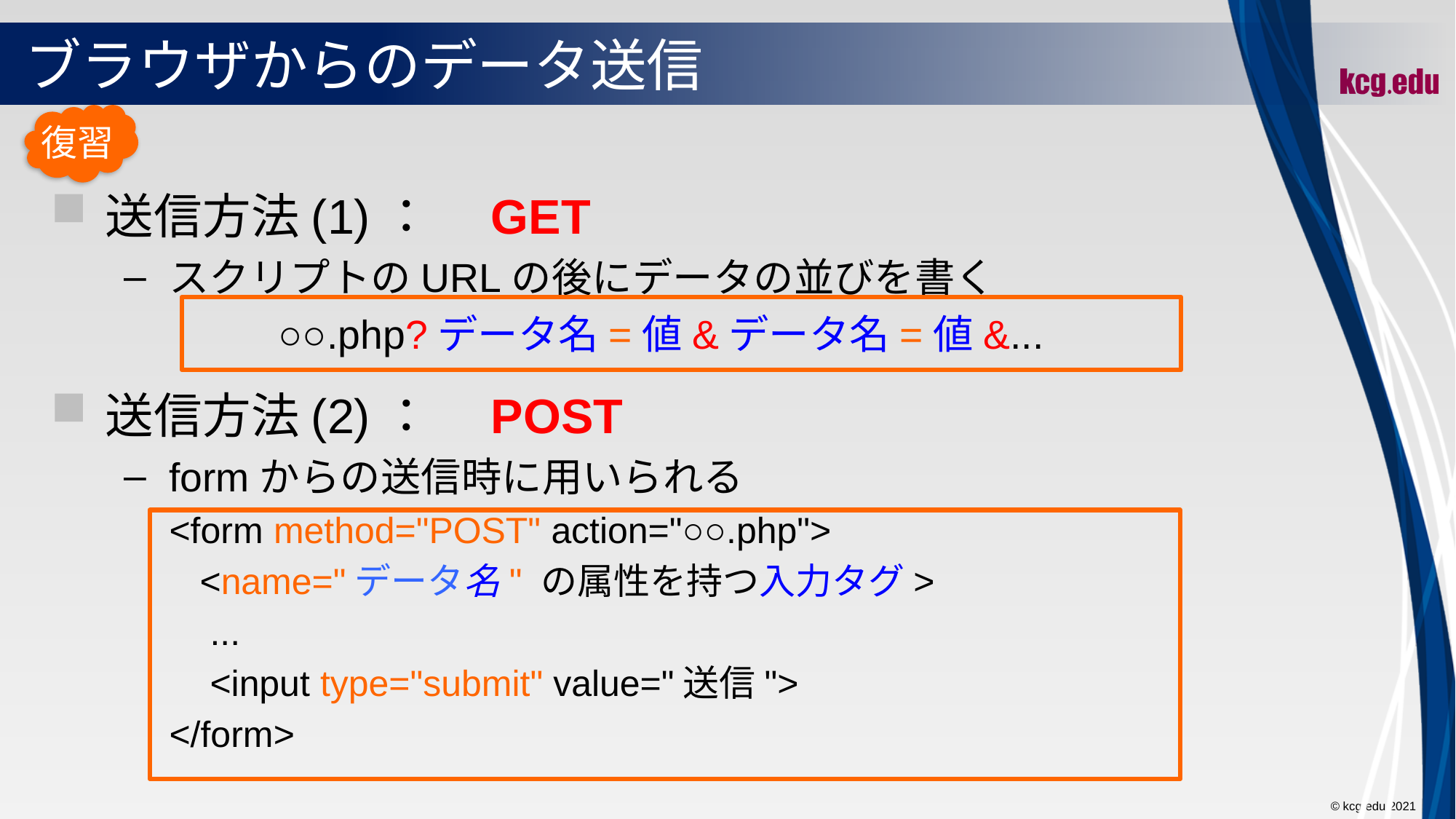

# ブラウザからのデータ送信
復習
送信方法(1)：　GET
スクリプトのURLの後にデータの並びを書く
		○○.php?データ名=値&データ名=値&...
送信方法(2)：　POST
formからの送信時に用いられる
	<form method="POST" action="○○.php">
	   <name="データ名" の属性を持つ入力タグ>
	    ...
	    <input type="submit" value="送信">
	</form>